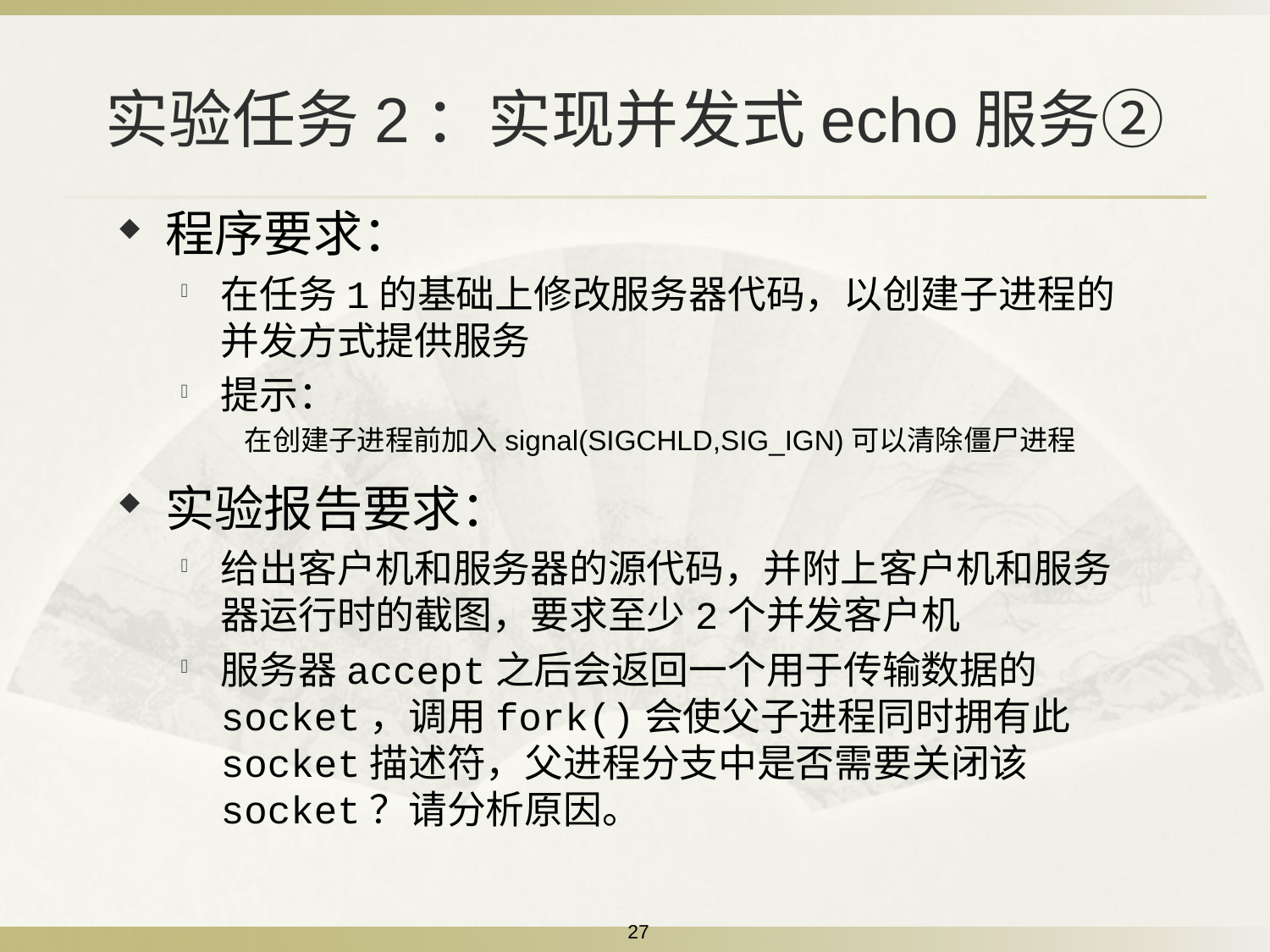

# 实验任务2：实现并发式echo服务②
程序要求：
在任务1的基础上修改服务器代码，以创建子进程的并发方式提供服务
提示：
在创建子进程前加入signal(SIGCHLD,SIG_IGN)可以清除僵尸进程
实验报告要求：
给出客户机和服务器的源代码，并附上客户机和服务器运行时的截图，要求至少2个并发客户机
服务器accept之后会返回一个用于传输数据的socket，调用fork()会使父子进程同时拥有此socket描述符，父进程分支中是否需要关闭该socket？请分析原因。
27